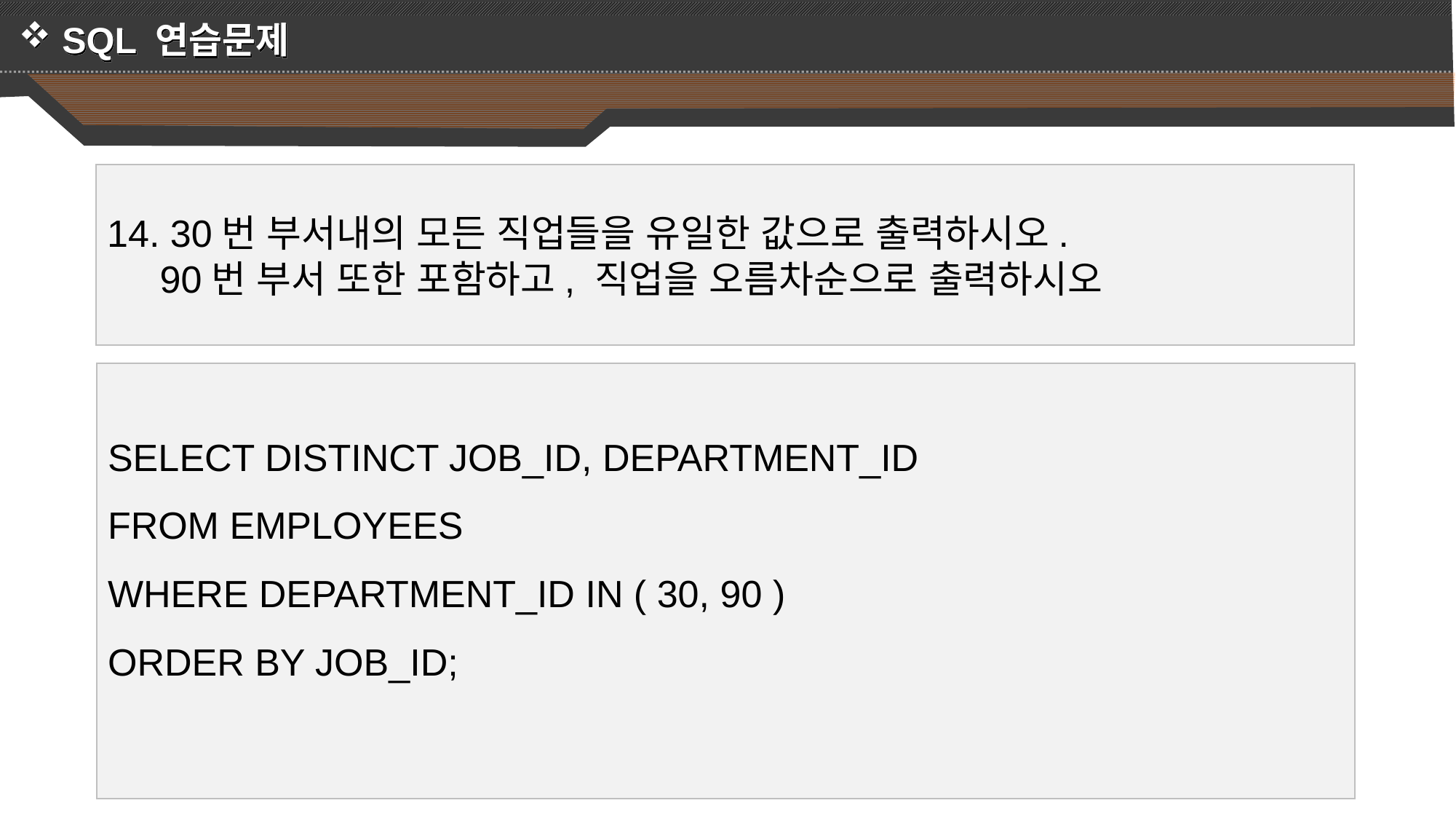

SQL 연습문제

14. 30번 부서내의 모든 직업들을 유일한 값으로 출력하시오.
     90번 부서 또한 포함하고, 직업을 오름차순으로 출력하시오
SELECT DISTINCT JOB_ID, DEPARTMENT_ID
FROM EMPLOYEES
WHERE DEPARTMENT_ID IN ( 30, 90 )
ORDER BY JOB_ID;